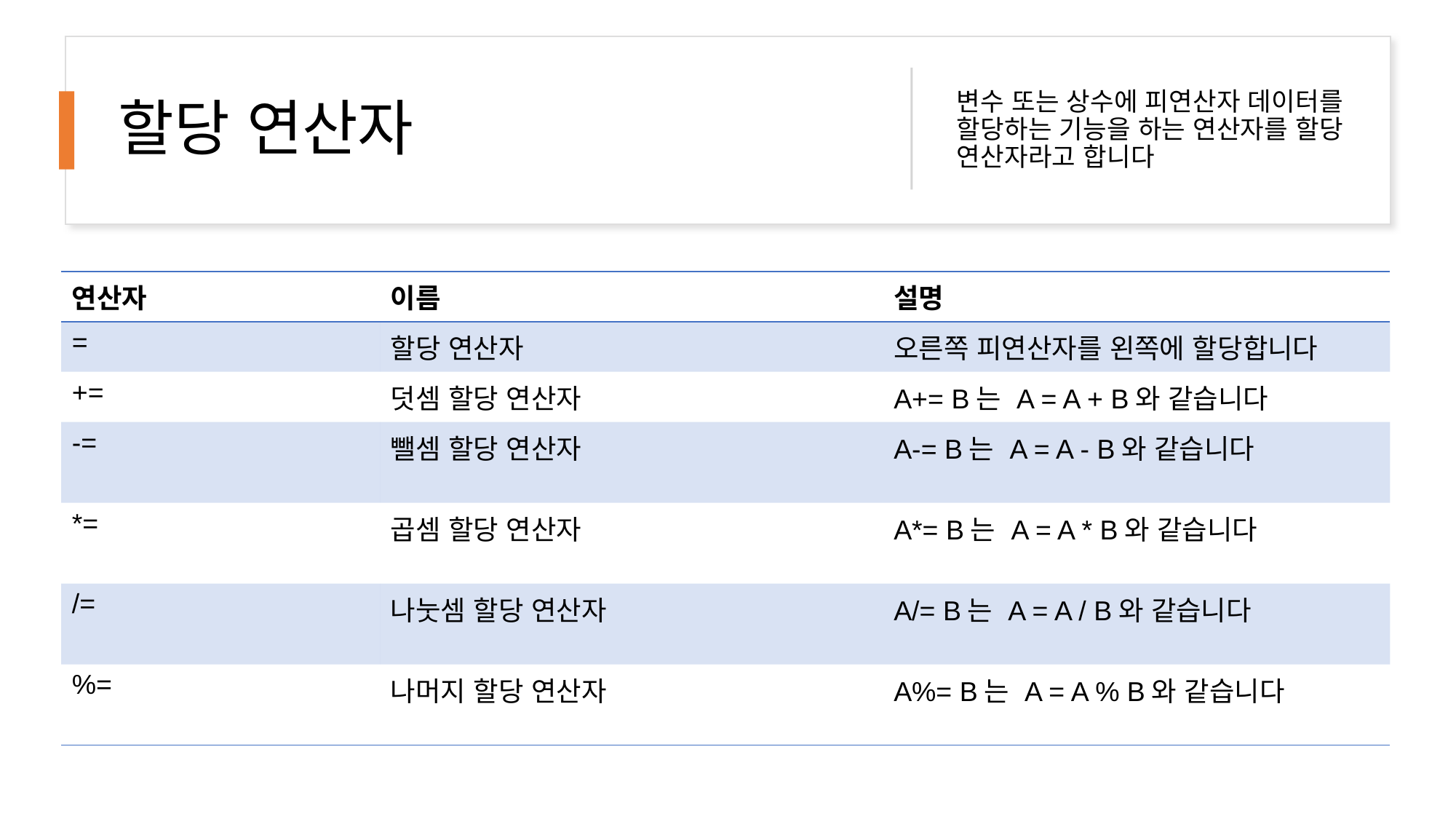

# 할당 연산자
변수 또는 상수에 피연산자 데이터를 할당하는 기능을 하는 연산자를 할당 연산자라고 합니다

| 연산자 | 이름 | 설명 |
| --- | --- | --- |
| = | 할당 연산자 | 오른쪽 피연산자를 왼쪽에 할당합니다 |
| += | 덧셈 할당 연산자 | A+= B는 A = A + B와 같습니다 |
| -= | 뺄셈 할당 연산자 | A-= B는 A = A - B와 같습니다 |
| \*= | 곱셈 할당 연산자 | A\*= B는 A = A \* B와 같습니다 |
| /= | 나눗셈 할당 연산자 | A/= B는 A = A / B와 같습니다 |
| %= | 나머지 할당 연산자 | A%= B는 A = A % B와 같습니다 |